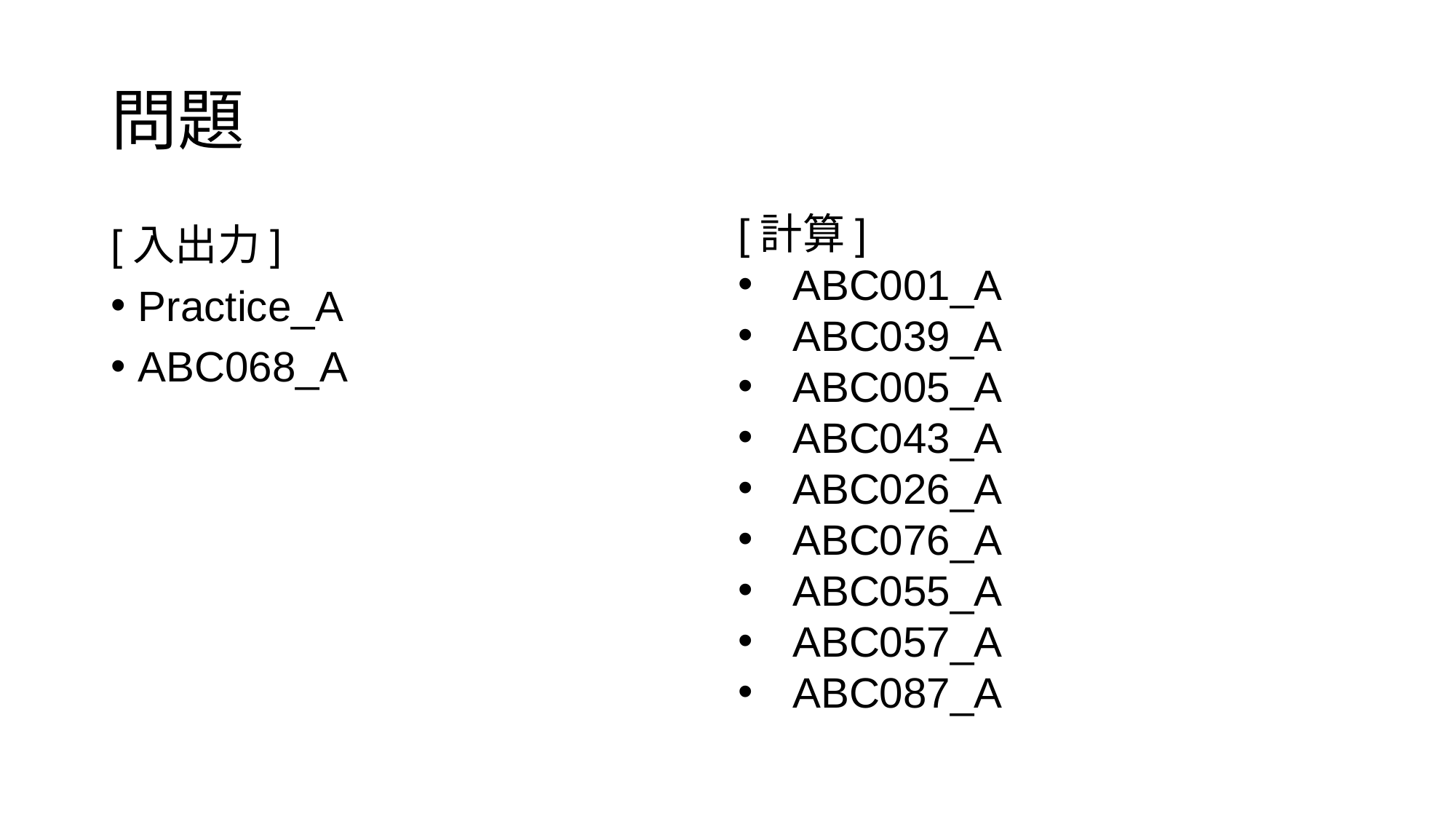

# 問題
[計算]
ABC001_A
ABC039_A
ABC005_A
ABC043_A
ABC026_A
ABC076_A
ABC055_A
ABC057_A
ABC087_A
[入出力]
Practice_A
ABC068_A